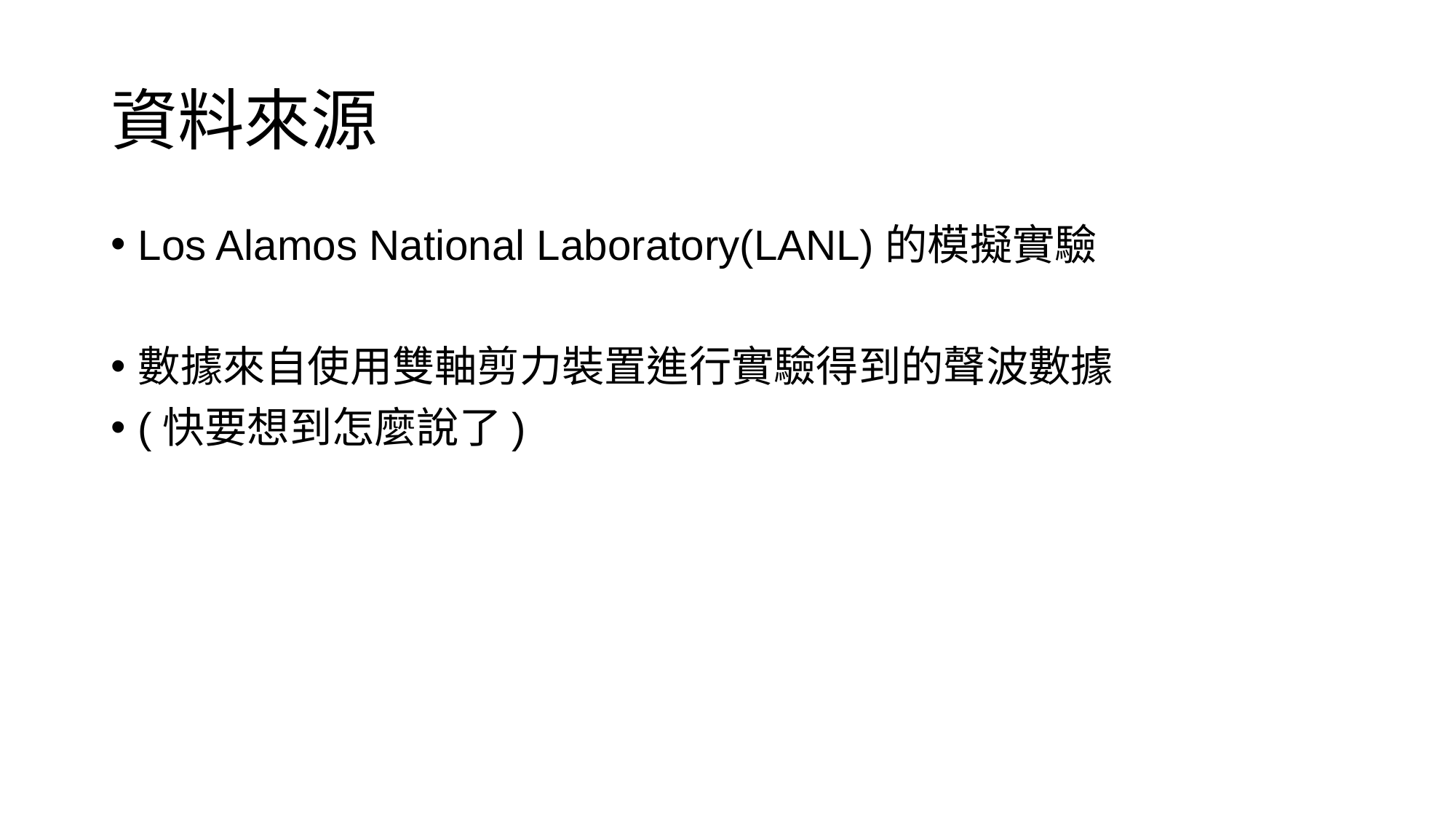

# 資料來源
Los Alamos National Laboratory(LANL)的模擬實驗

數據來自使用雙軸剪力裝置進行實驗得到的聲波數據
(快要想到怎麼說了)